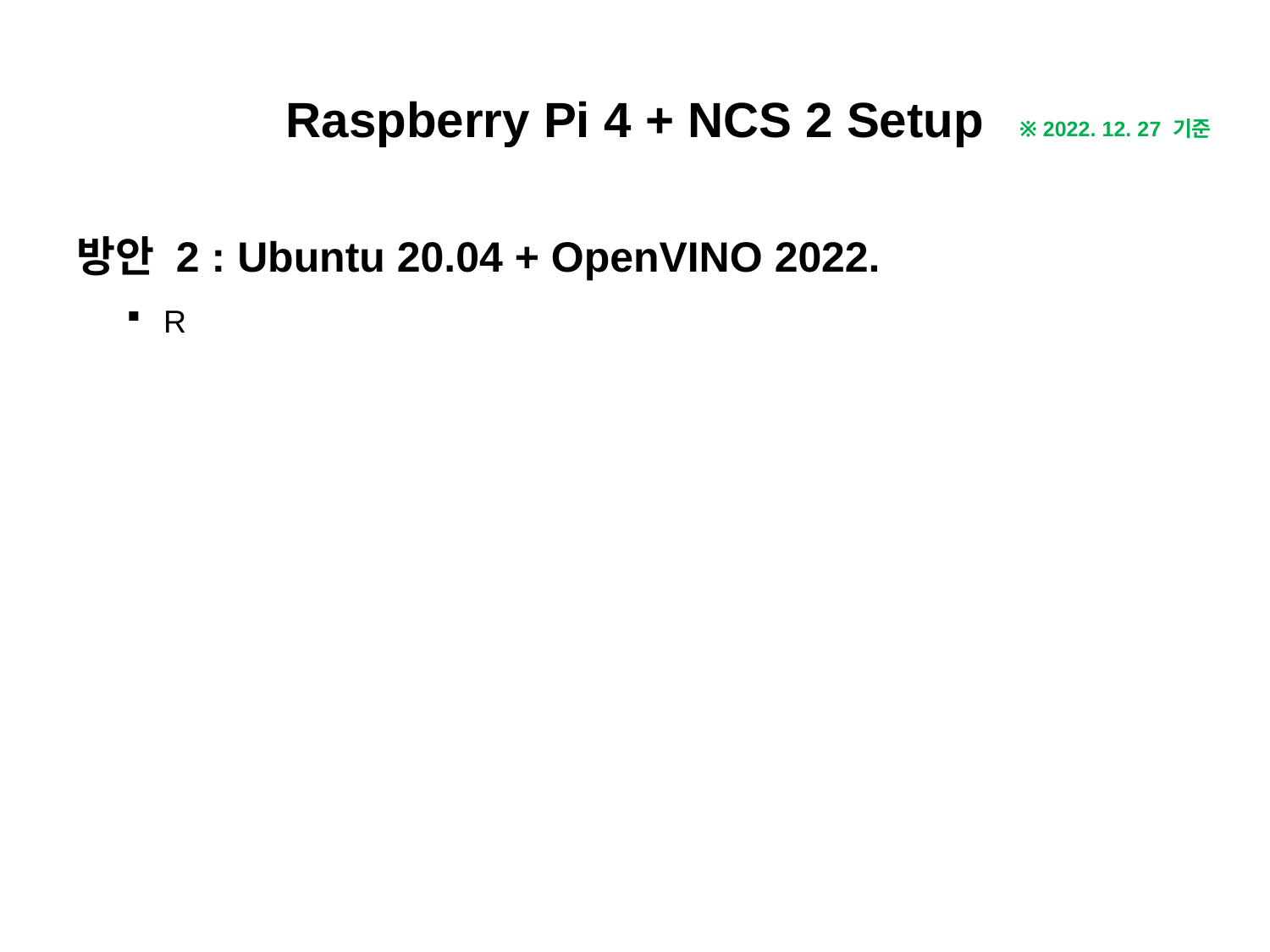

# Raspberry Pi 4 + NCS 2 Setup
※ 2022. 12. 27 기준
방안 2 : Ubuntu 20.04 + OpenVINO 2022.
R